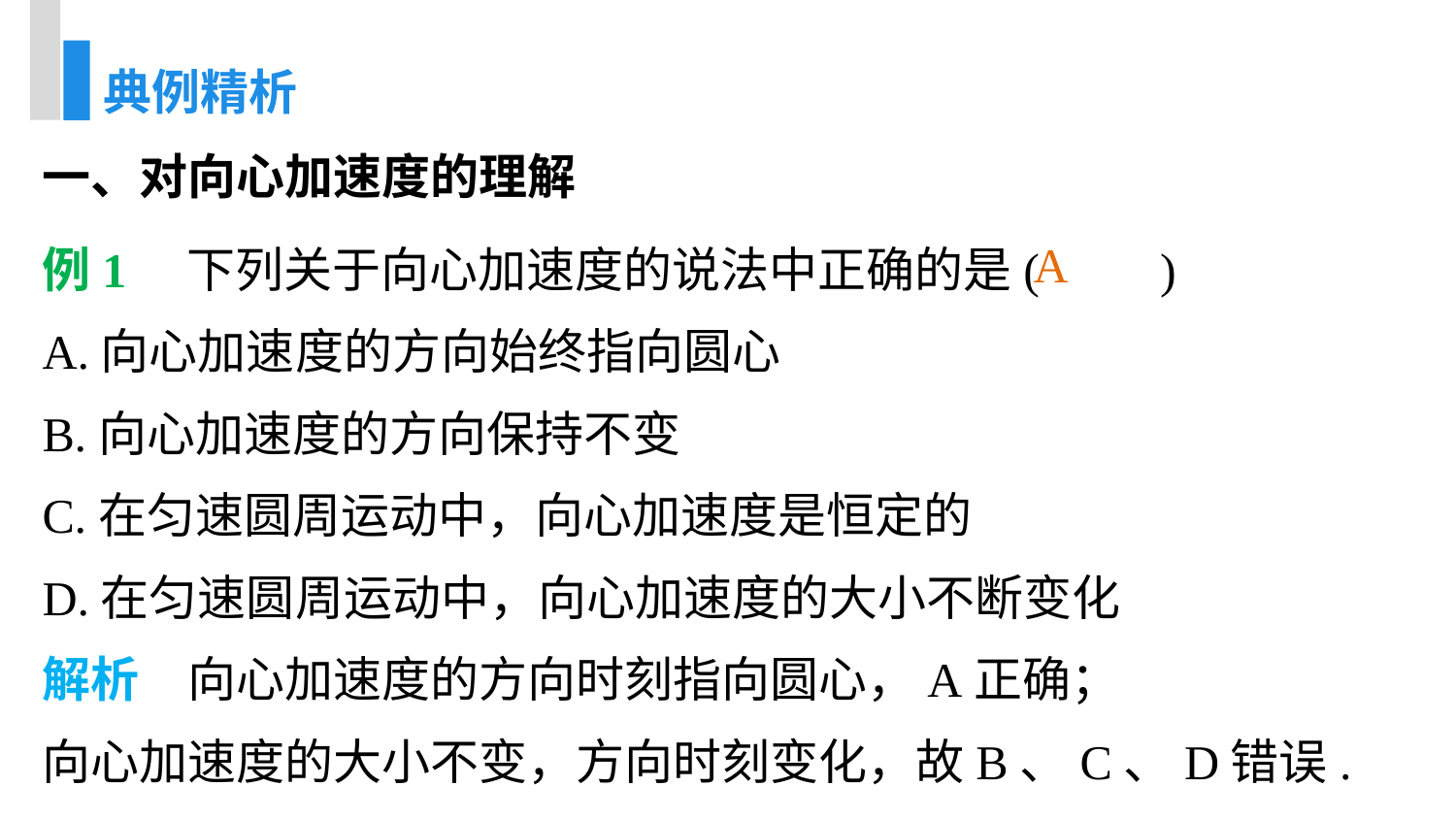

典例精析
一、对向心加速度的理解
例1　下列关于向心加速度的说法中正确的是(　　)
A.向心加速度的方向始终指向圆心
B.向心加速度的方向保持不变
C.在匀速圆周运动中，向心加速度是恒定的
D.在匀速圆周运动中，向心加速度的大小不断变化
解析　向心加速度的方向时刻指向圆心，A正确；
向心加速度的大小不变，方向时刻变化，故B、C、D错误.
A